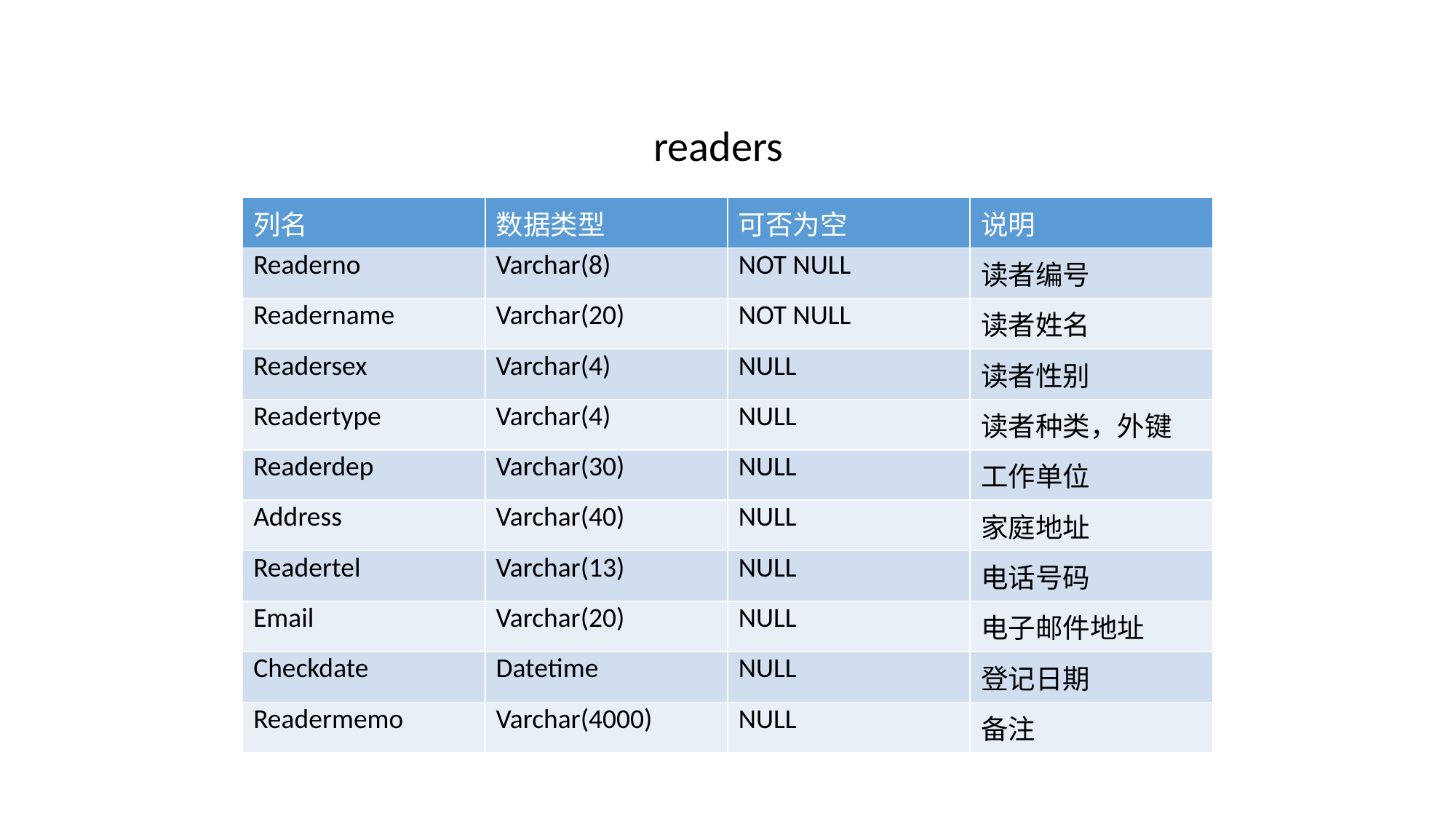

# readers
| 列名 | 数据类型 | 可否为空 | 说明 |
| --- | --- | --- | --- |
| Readerno | Varchar(8) | NOT NULL | 读者编号 |
| Readername | Varchar(20) | NOT NULL | 读者姓名 |
| Readersex | Varchar(4) | NULL | 读者性别 |
| Readertype | Varchar(4) | NULL | 读者种类，外键 |
| Readerdep | Varchar(30) | NULL | 工作单位 |
| Address | Varchar(40) | NULL | 家庭地址 |
| Readertel | Varchar(13) | NULL | 电话号码 |
| Email | Varchar(20) | NULL | 电子邮件地址 |
| Checkdate | Datetime | NULL | 登记日期 |
| Readermemo | Varchar(4000) | NULL | 备注 |